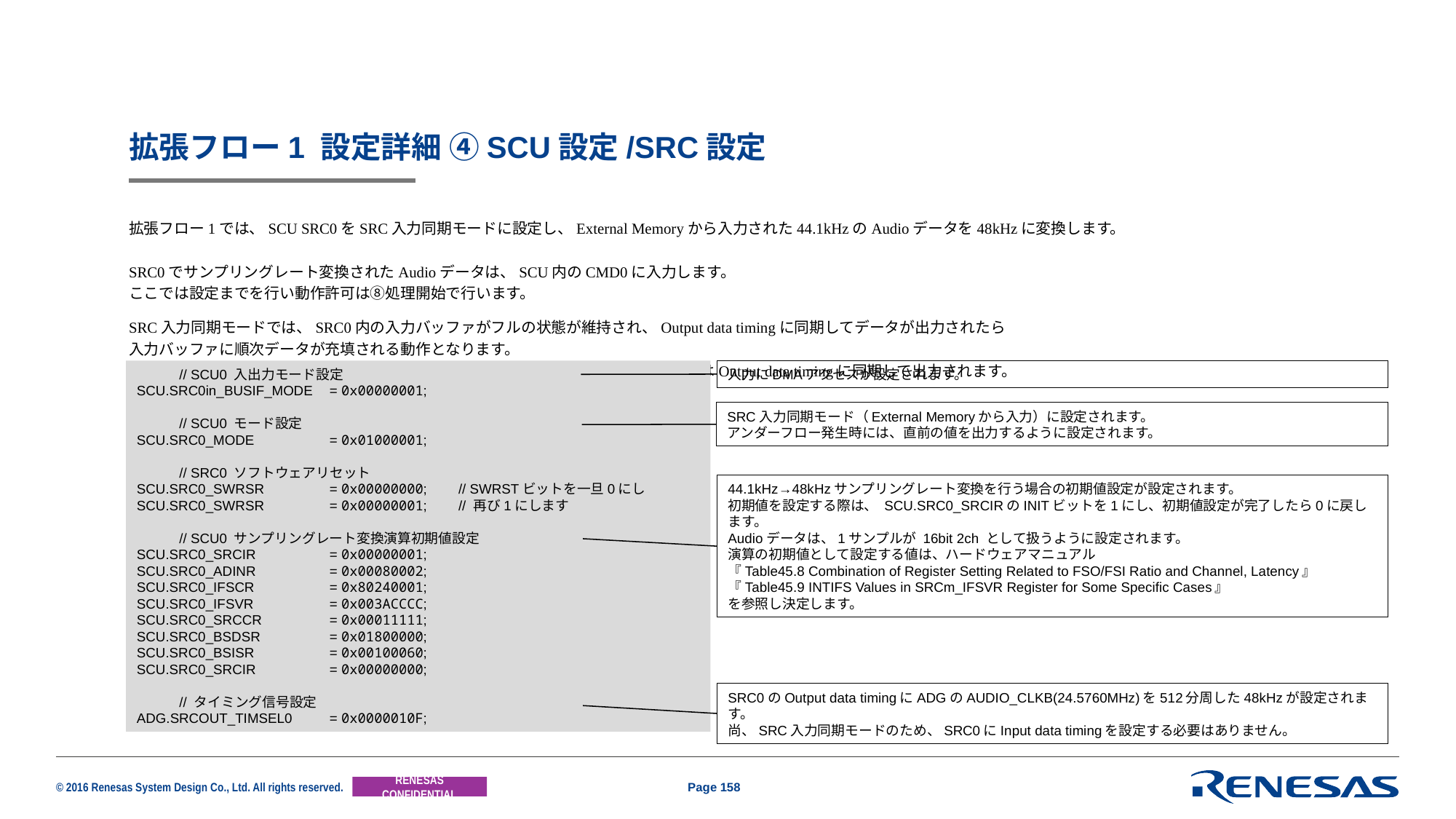

# 拡張フロー1 設定詳細 ④SCU設定/SRC設定
拡張フロー1では、SCU SRC0をSRC入力同期モードに設定し、External Memoryから入力された44.1kHzのAudioデータを48kHzに変換します。
SRC0でサンプリングレート変換されたAudioデータは、SCU内のCMD0に入力します。
ここでは設定までを行い動作許可は⑧処理開始で行います。
SRC入力同期モードでは、SRC0内の入力バッファがフルの状態が維持され、Output data timingに同期してデータが出力されたら
入力バッファに順次データが充填される動作となります。
拡張フロー1のようにAudioデータを外部に出力しない経路でも、SRC0の変換結果はOutput data timingに同期して出力されます。
	// SCU0 入出力モード設定
SCU.SRC0in_BUSIF_MODE 	= 0x00000001;
	// SCU0 モード設定
SCU.SRC0_MODE	= 0x01000001;

	// SRC0 ソフトウェアリセット
SCU.SRC0_SWRSR	= 0x00000000;	// SWRSTビットを一旦0にし
SCU.SRC0_SWRSR	= 0x00000001;	// 再び1にします
	// SCU0 サンプリングレート変換演算初期値設定
SCU.SRC0_SRCIR	= 0x00000001;
SCU.SRC0_ADINR	= 0x00080002;
SCU.SRC0_IFSCR	= 0x80240001;
SCU.SRC0_IFSVR	= 0x003ACCCC;
SCU.SRC0_SRCCR	= 0x00011111;
SCU.SRC0_BSDSR	= 0x01800000;
SCU.SRC0_BSISR	= 0x00100060;
SCU.SRC0_SRCIR	= 0x00000000;

	// タイミング信号設定
ADG.SRCOUT_TIMSEL0	= 0x0000010F;
入力にDMAアクセスが設定されます。
SRC入力同期モード（External Memoryから入力）に設定されます。
アンダーフロー発生時には、直前の値を出力するように設定されます。
44.1kHz→48kHzサンプリングレート変換を行う場合の初期値設定が設定されます。
初期値を設定する際は、 SCU.SRC0_SRCIRのINITビットを1にし、初期値設定が完了したら0に戻します。
Audioデータは、1サンプルが 16bit 2ch として扱うように設定されます。
演算の初期値として設定する値は、ハードウェアマニュアル
『Table45.8 Combination of Register Setting Related to FSO/FSI Ratio and Channel, Latency』
『Table45.9 INTIFS Values in SRCm_IFSVR Register for Some Specific Cases』
を参照し決定します。
SRC0のOutput data timingにADGのAUDIO_CLKB(24.5760MHz)を512分周した48kHzが設定されます。
尚、SRC入力同期モードのため、SRC0にInput data timingを設定する必要はありません。
Page 158